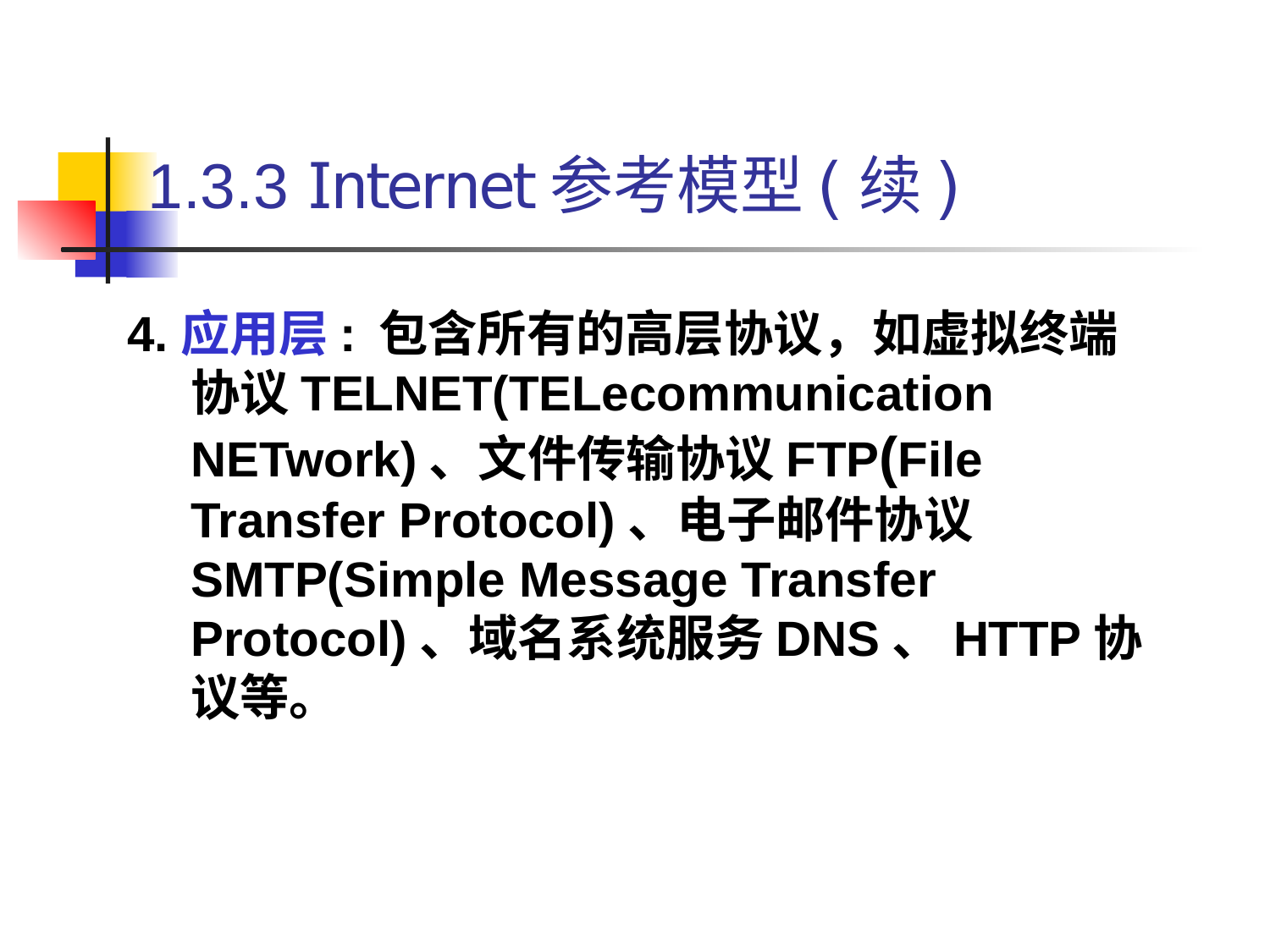

# 1.3.3 Internet参考模型(续)
4.应用层: 包含所有的高层协议，如虚拟终端协议TELNET(TELecommunication NETwork)、文件传输协议FTP(File Transfer Protocol)、电子邮件协议SMTP(Simple Message Transfer Protocol)、域名系统服务DNS、HTTP协议等。